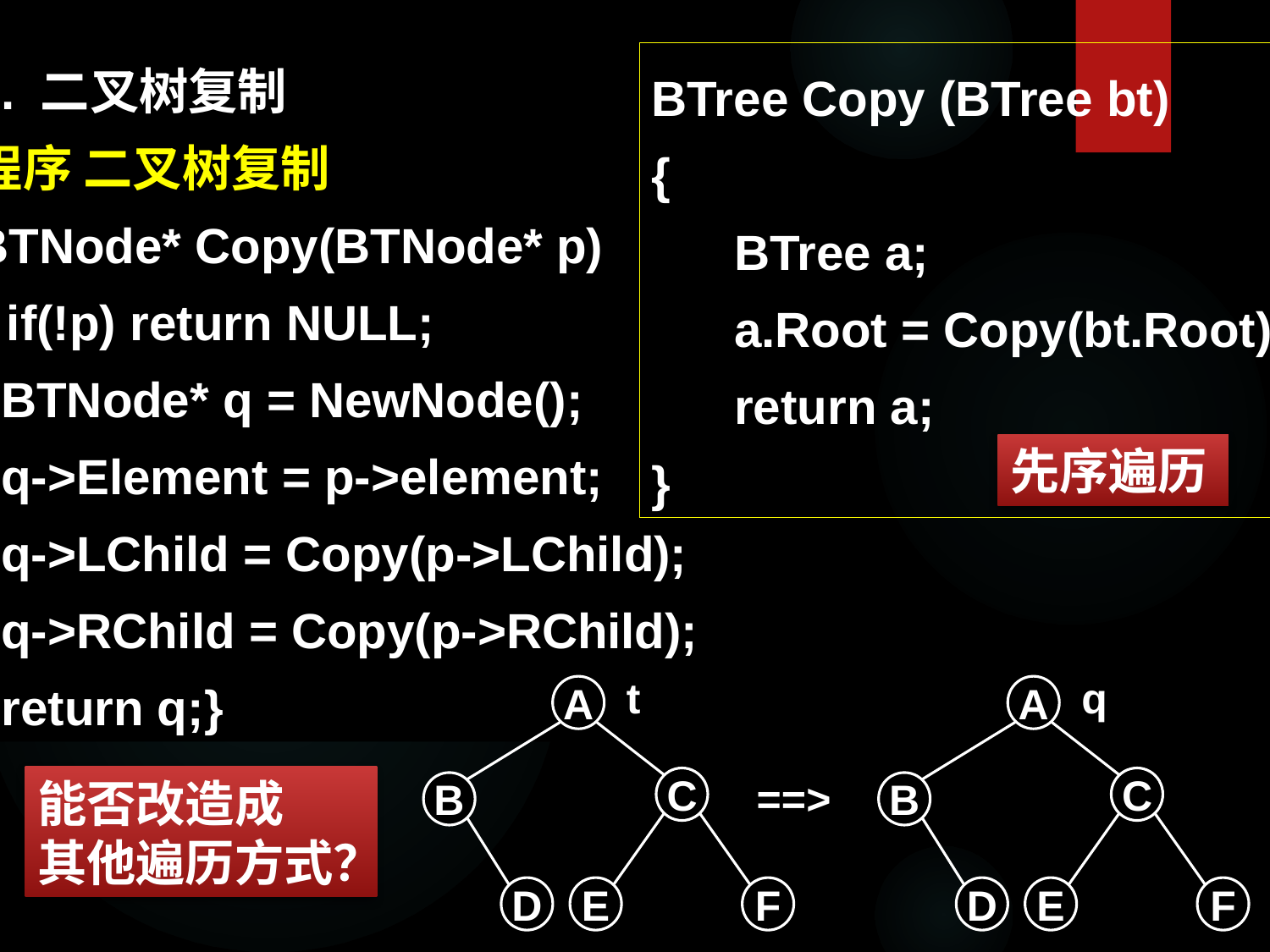

2. 二叉树复制
程序 二叉树复制
BTNode* Copy(BTNode* p)
{ if(!p) return NULL;
  BTNode* q = NewNode();
  q->Element = p->element;
  q->LChild = Copy(p->LChild);
  q->RChild = Copy(p->RChild);
  return q;}
BTree Copy (BTree bt)
{
      BTree a;
      a.Root = Copy(bt.Root);
      return a;
}
先序遍历
t
A
C
B
D
E
F
q
A
C
B
D
E
F
==>
能否改造成
其他遍历方式？